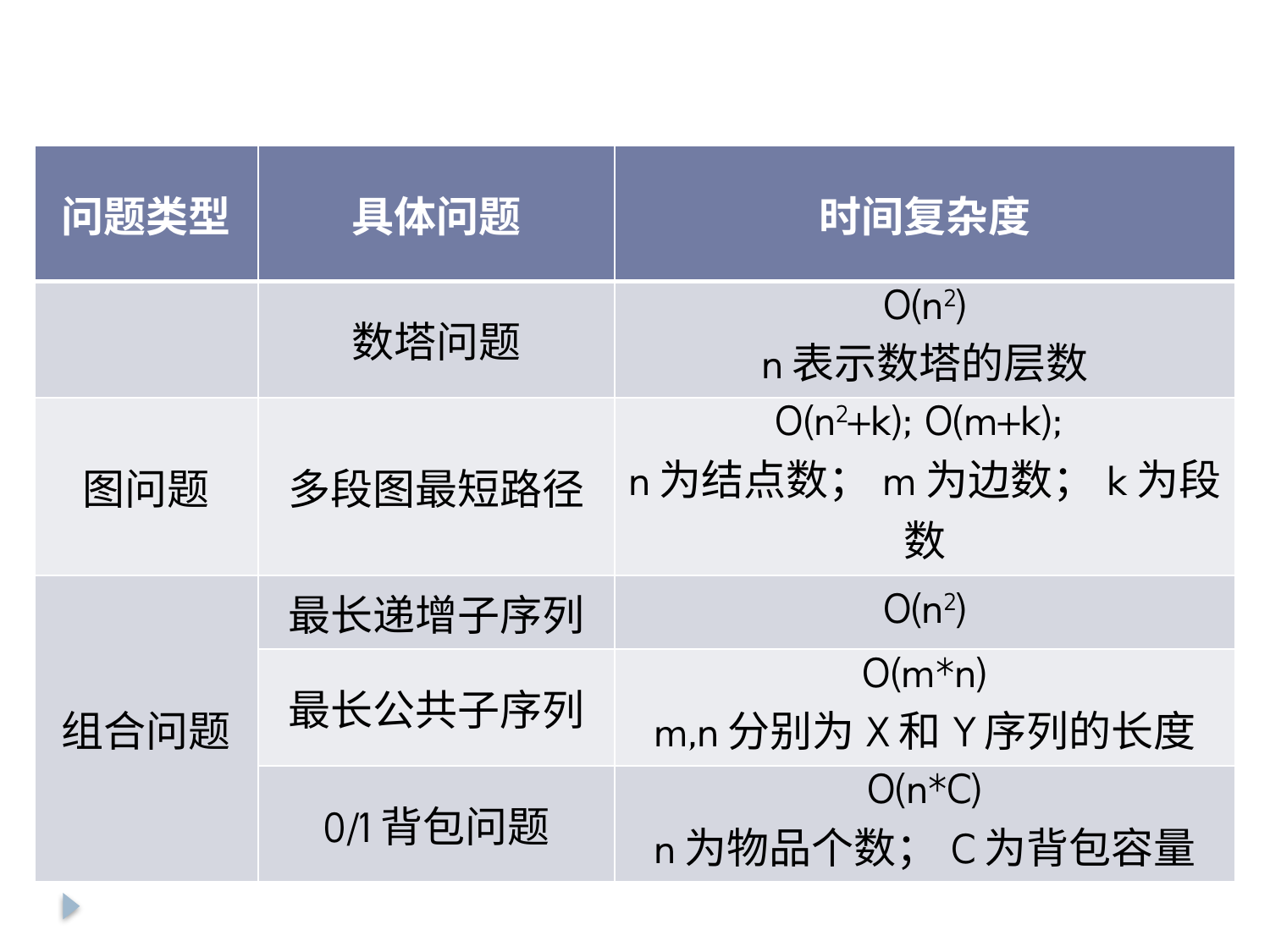

| 问题类型 | 具体问题 | 时间复杂度 |
| --- | --- | --- |
|  | 数塔问题 | O(n2) n表示数塔的层数 |
| 图问题 | 多段图最短路径 | O(n2+k); O(m+k); n为结点数；m为边数；k为段数 |
| 组合问题 | 最长递增子序列 | O(n2) |
|  | 最长公共子序列 | O(m\*n) m,n分别为X和Y序列的长度 |
|  | 0/1背包问题 | O(n\*C) n为物品个数；C为背包容量 |